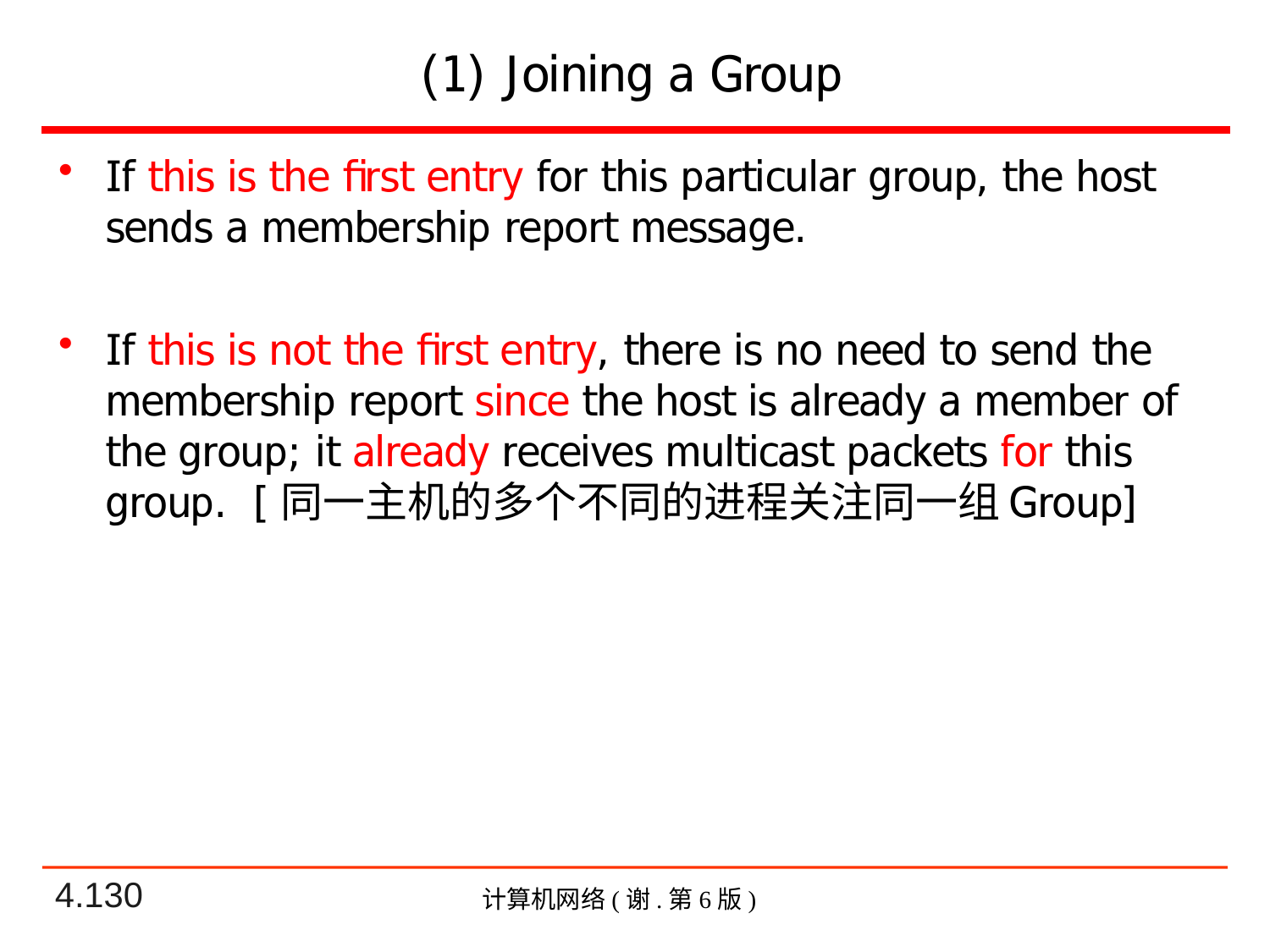

# (1) Joining a Group
If this is the first entry for this particular group, the host sends a membership report message.

If this is not the first entry, there is no need to send the membership report since the host is already a member of the group; it already receives multicast packets for this group.  [同一主机的多个不同的进程关注同一组Group]